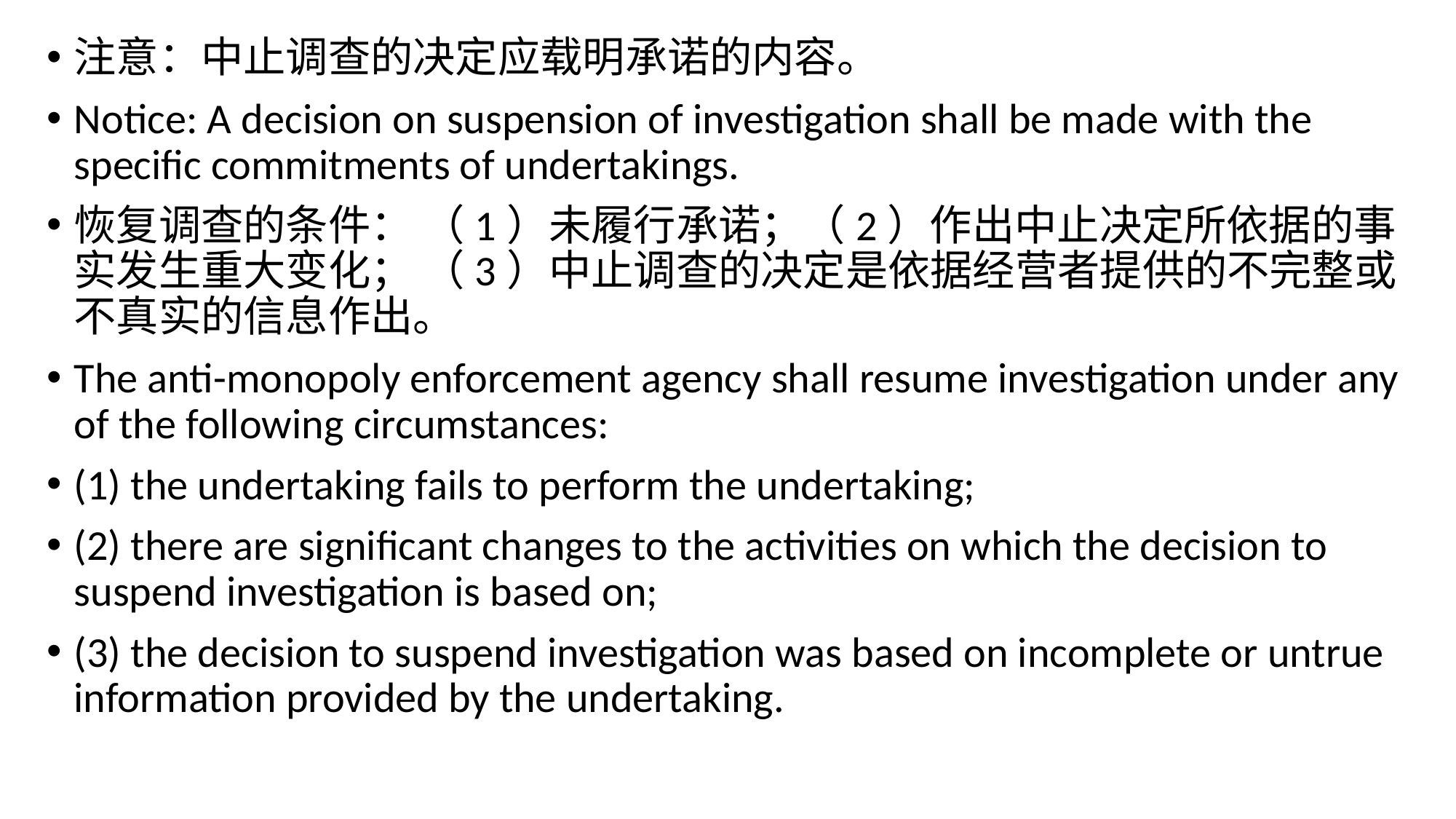

注意：中止调查的决定应载明承诺的内容。
Notice: A decision on suspension of investigation shall be made with the specific commitments of undertakings.
恢复调查的条件： （1）未履行承诺；（2）作出中止决定所依据的事实发生重大变化； （3）中止调查的决定是依据经营者提供的不完整或不真实的信息作出。
The anti-monopoly enforcement agency shall resume investigation under any of the following circumstances:
(1) the undertaking fails to perform the undertaking;
(2) there are significant changes to the activities on which the decision to suspend investigation is based on;
(3) the decision to suspend investigation was based on incomplete or untrue information provided by the undertaking.